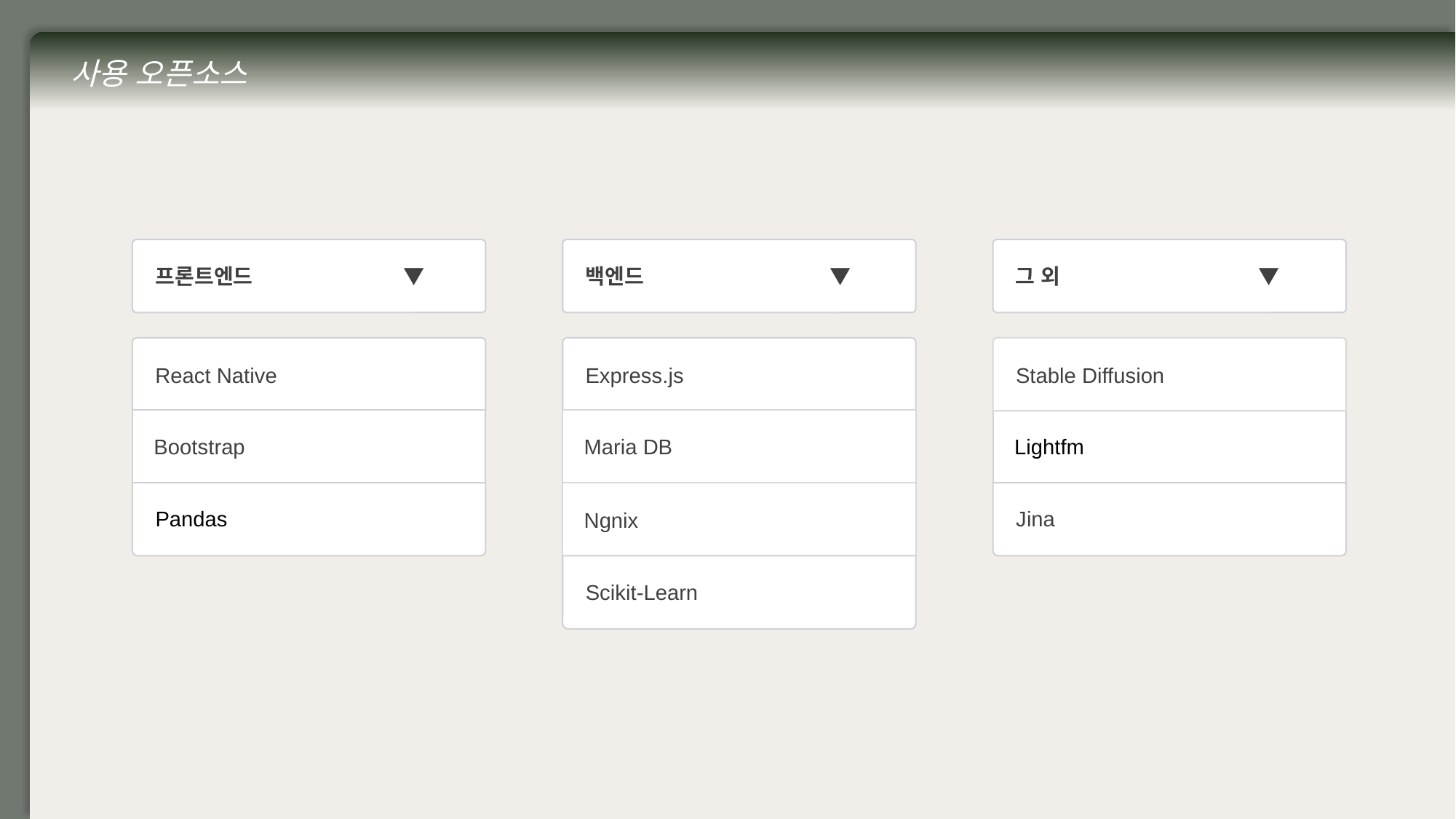

사용 오픈소스
프론트엔드                         ▼
백엔드                               ▼
그 외                                 ▼
React Native
Express.js
Stable Diffusion
Bootstrap
Maria DB
Lightfm
Pandas
Ngnix
Jina
Scikit-Learn